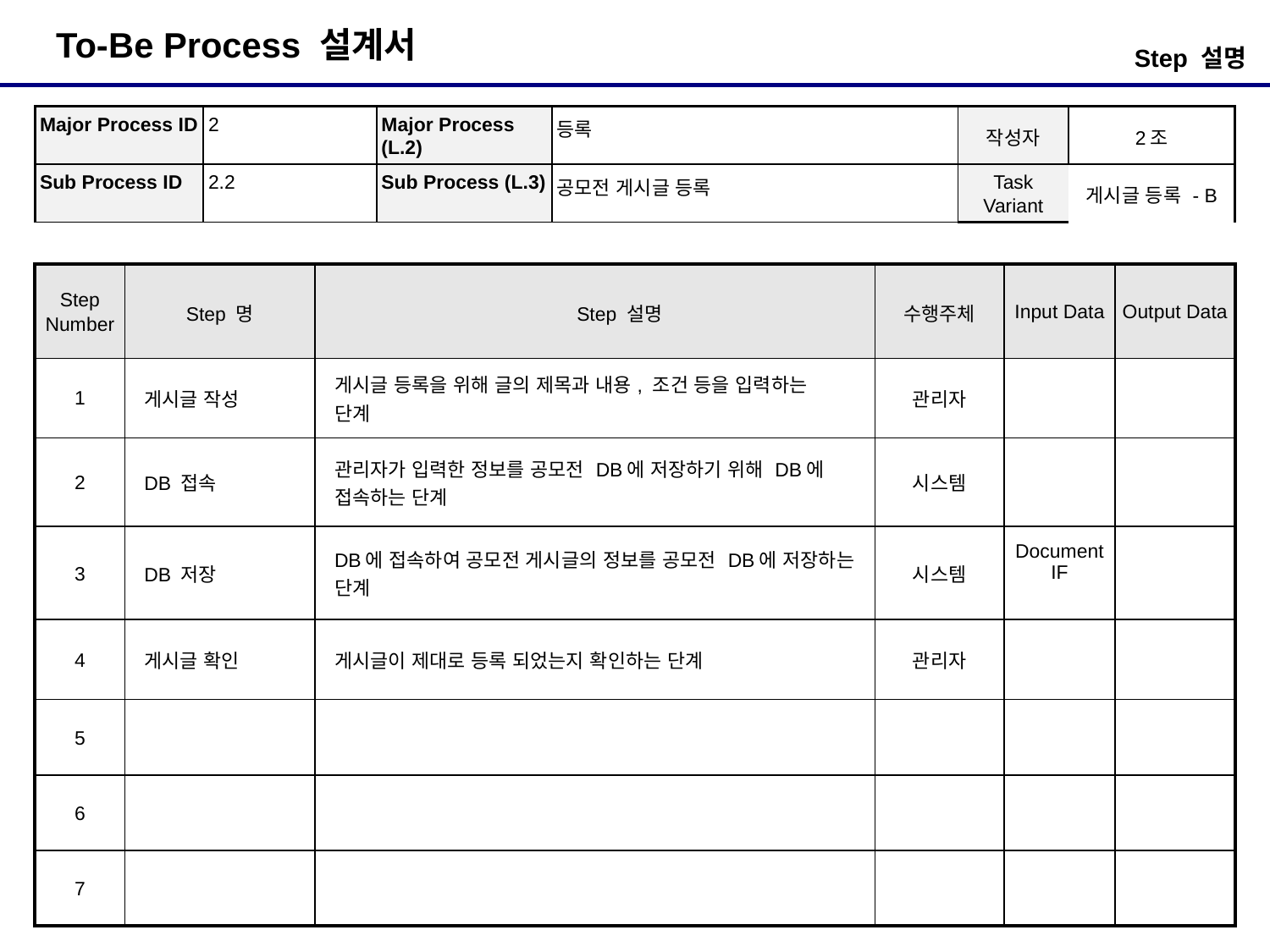

Step 설명
| Major Process ID | 2 | Major Process (L.2) | 등록 | 작성자 | 2조 |
| --- | --- | --- | --- | --- | --- |
| Sub Process ID | 2.2 | Sub Process (L.3) | 공모전 게시글 등록 | Task Variant | 게시글 등록 - B |
| Step Number | Step 명 | Step 설명 | 수행주체 | Input Data | Output Data |
| --- | --- | --- | --- | --- | --- |
| 1 | 게시글 작성 | 게시글 등록을 위해 글의 제목과 내용, 조건 등을 입력하는 단계 | 관리자 |  |  |
| 2 | DB 접속 | 관리자가 입력한 정보를 공모전 DB에 저장하기 위해 DB에 접속하는 단계 | 시스템 |  |  |
| 3 | DB 저장 | DB에 접속하여 공모전 게시글의 정보를 공모전 DB에 저장하는 단계 | 시스템 | Document IF |  |
| 4 | 게시글 확인 | 게시글이 제대로 등록 되었는지 확인하는 단계 | 관리자 |  |  |
| 5 |  |  |  |  |  |
| 6 |  |  |  |  |  |
| 7 |  |  |  |  |  |